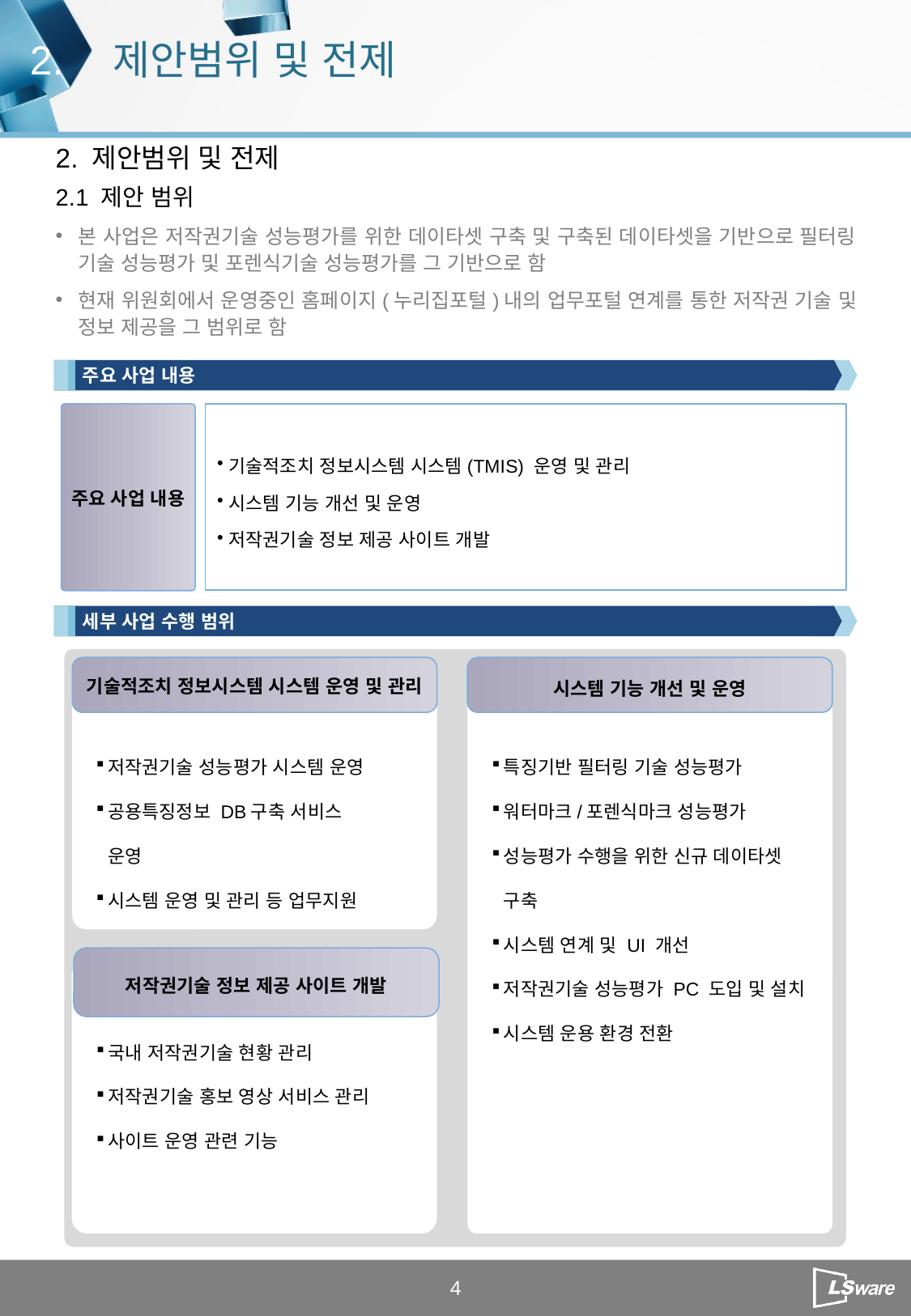

2.
제안범위 및 전제
2. 제안범위 및 전제
2.1 제안 범위
본 사업은 저작권기술 성능평가를 위한 데이타셋 구축 및 구축된 데이타셋을 기반으로 필터링 기술 성능평가 및 포렌식기술 성능평가를 그 기반으로 함
현재 위원회에서 운영중인 홈페이지(누리집포털)내의 업무포털 연계를 통한 저작권 기술 및 정보 제공을 그 범위로 함

주요 사업 내용

기술적조치 정보시스템 시스템(TMIS) 운영 및 관리
시스템 기능 개선 및 운영
저작권기술 정보 제공 사이트 개발
주요 사업 내용

세부 사업 수행 범위

기술적조치 정보시스템 시스템 운영 및 관리
시스템 기능 개선 및 운영

저작권기술 성능평가 시스템 운영
공용특징정보 DB구축 서비스 운영
시스템 운영 및 관리 등 업무지원
특징기반 필터링 기술 성능평가
워터마크/포렌식마크 성능평가
성능평가 수행을 위한 신규 데이타셋 구축
시스템 연계 및 UI 개선
저작권기술 성능평가 PC 도입 및 설치
시스템 운용 환경 전환
저작권기술 정보 제공 사이트 개발

국내 저작권기술 현황 관리
저작권기술 홍보 영상 서비스 관리
사이트 운영 관련 기능